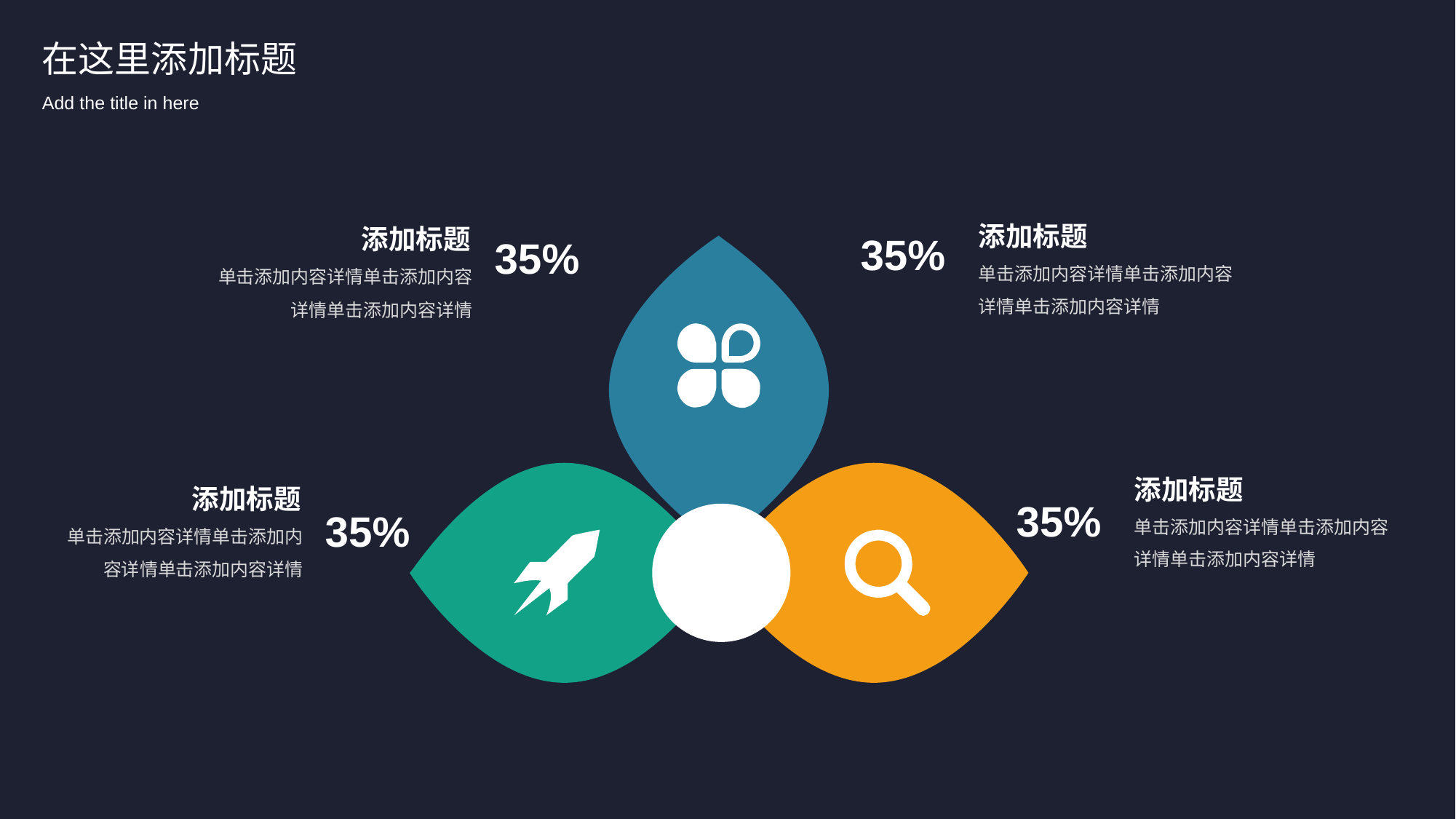

在这里添加标题
Add the title in here
35%
添加标题
单击添加内容详情单击添加内容详情单击添加内容详情
添加标题
单击添加内容详情单击添加内容详情单击添加内容详情
35%

添加标题
单击添加内容详情单击添加内容详情单击添加内容详情
35%
添加标题
单击添加内容详情单击添加内容详情单击添加内容详情
35%